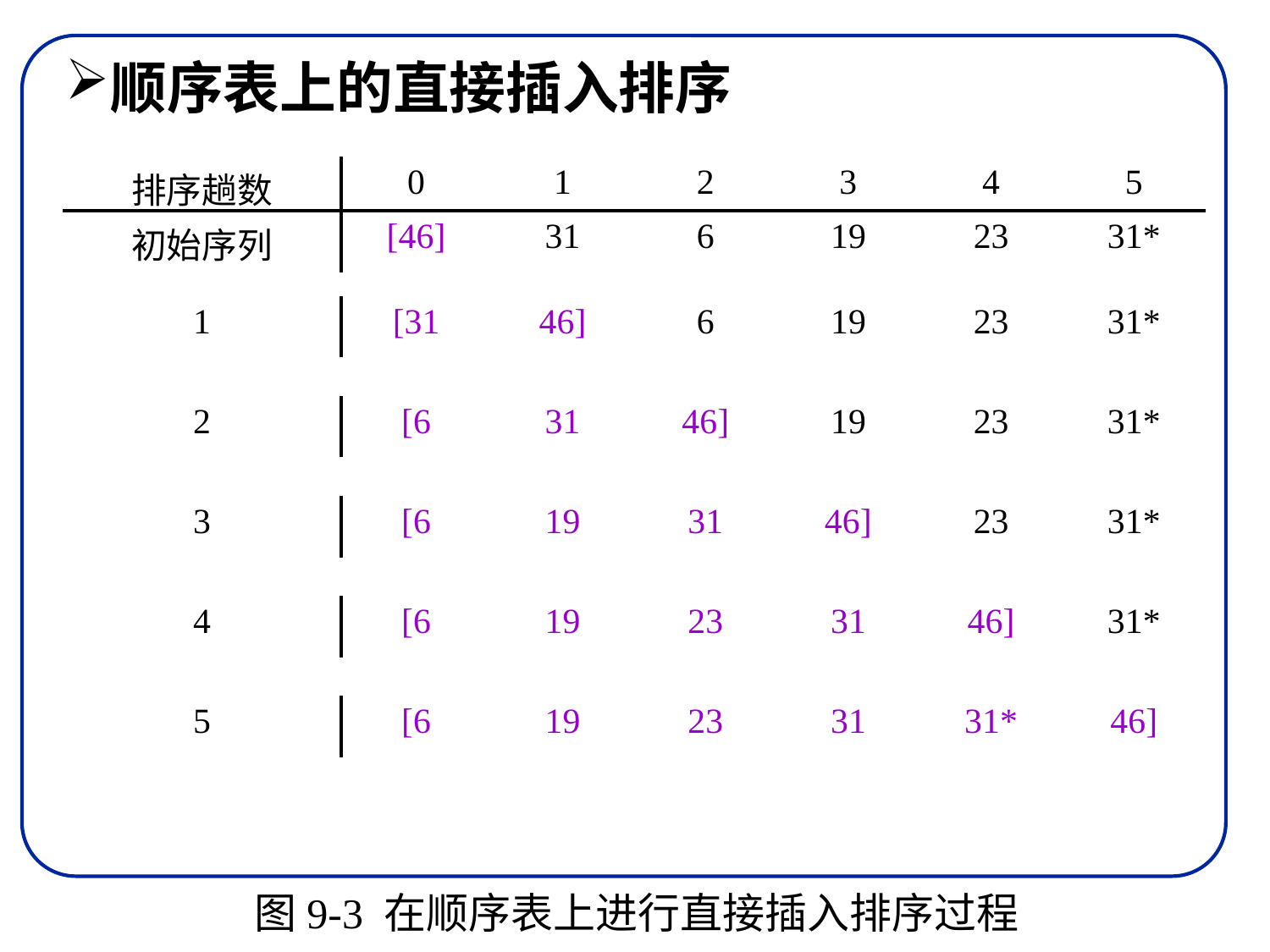

顺序表上的直接插入排序
| 排序趟数 | 0 | 1 | 2 | 3 | 4 | 5 |
| --- | --- | --- | --- | --- | --- | --- |
| 初始序列 | [46] | 31 | 6 | 19 | 23 | 31\* |
| 1 | [31 | 46] | 6 | 19 | 23 | 31\* |
| --- | --- | --- | --- | --- | --- | --- |

| 2 | [6 | 31 | 46] | 19 | 23 | 31\* |
| --- | --- | --- | --- | --- | --- | --- |
| 3 | [6 | 19 | 31 | 46] | 23 | 31\* |
| --- | --- | --- | --- | --- | --- | --- |
| 4 | [6 | 19 | 23 | 31 | 46] | 31\* |
| --- | --- | --- | --- | --- | --- | --- |
| 5 | [6 | 19 | 23 | 31 | 31\* | 46] |
| --- | --- | --- | --- | --- | --- | --- |
图9-3 在顺序表上进行直接插入排序过程